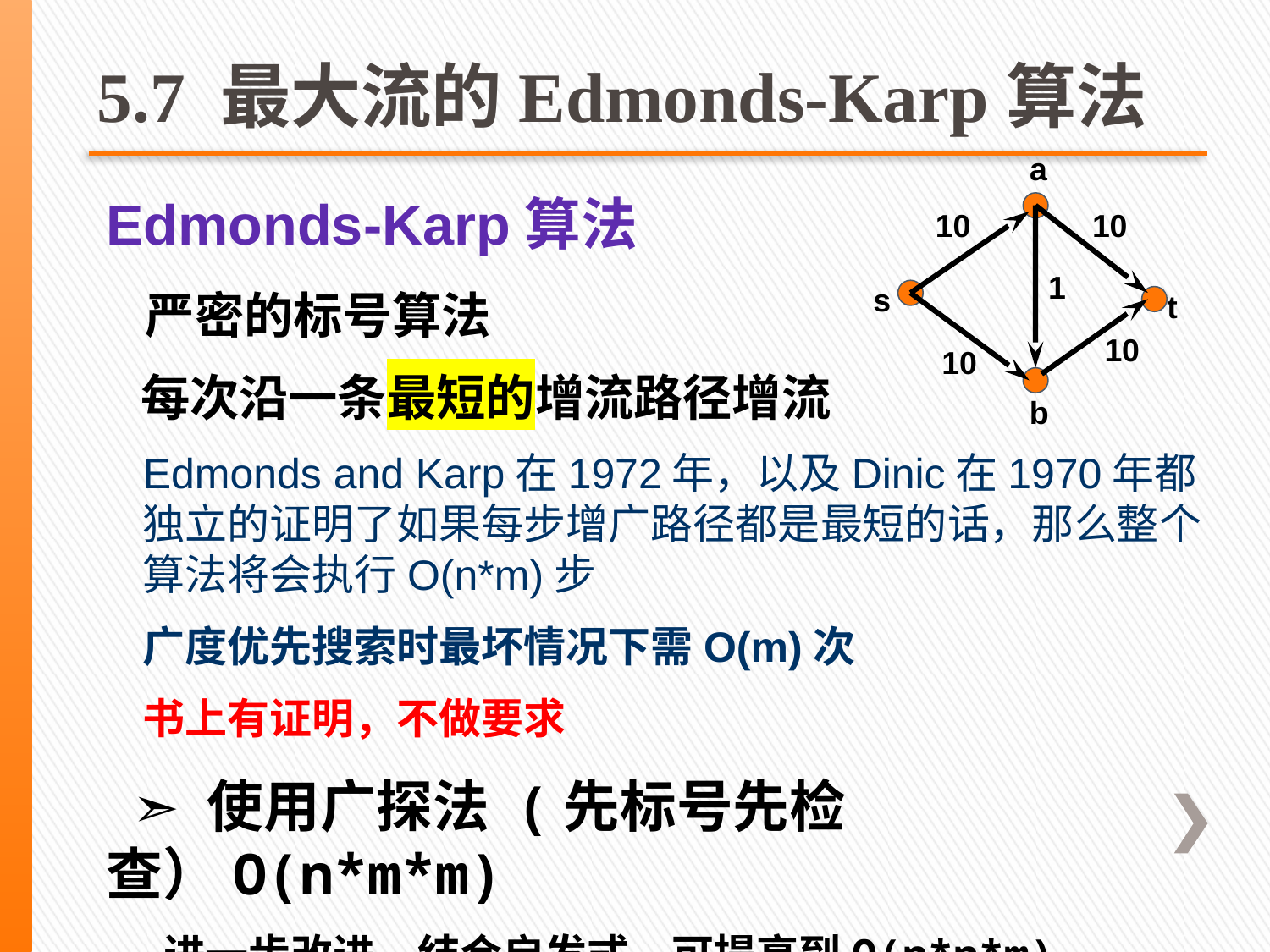

# 5.7 最大流的Edmonds-Karp算法
a

10
10

1
s

t

10
10

b
Edmonds-Karp算法
  严密的标号算法
  每次沿一条最短的增流路径增流
Edmonds and Karp在1972年，以及Dinic在1970年都独立的证明了如果每步增广路径都是最短的话，那么整个算法将会执行O(n*m)步
广度优先搜索时最坏情况下需O(m)次
书上有证明，不做要求
  ➣ 使用广探法 (先标号先检查）O(n*m*m)
     进一步改进，结合启发式，可提高到O(n*n*m)

证明不做要求，不是算法不做要求